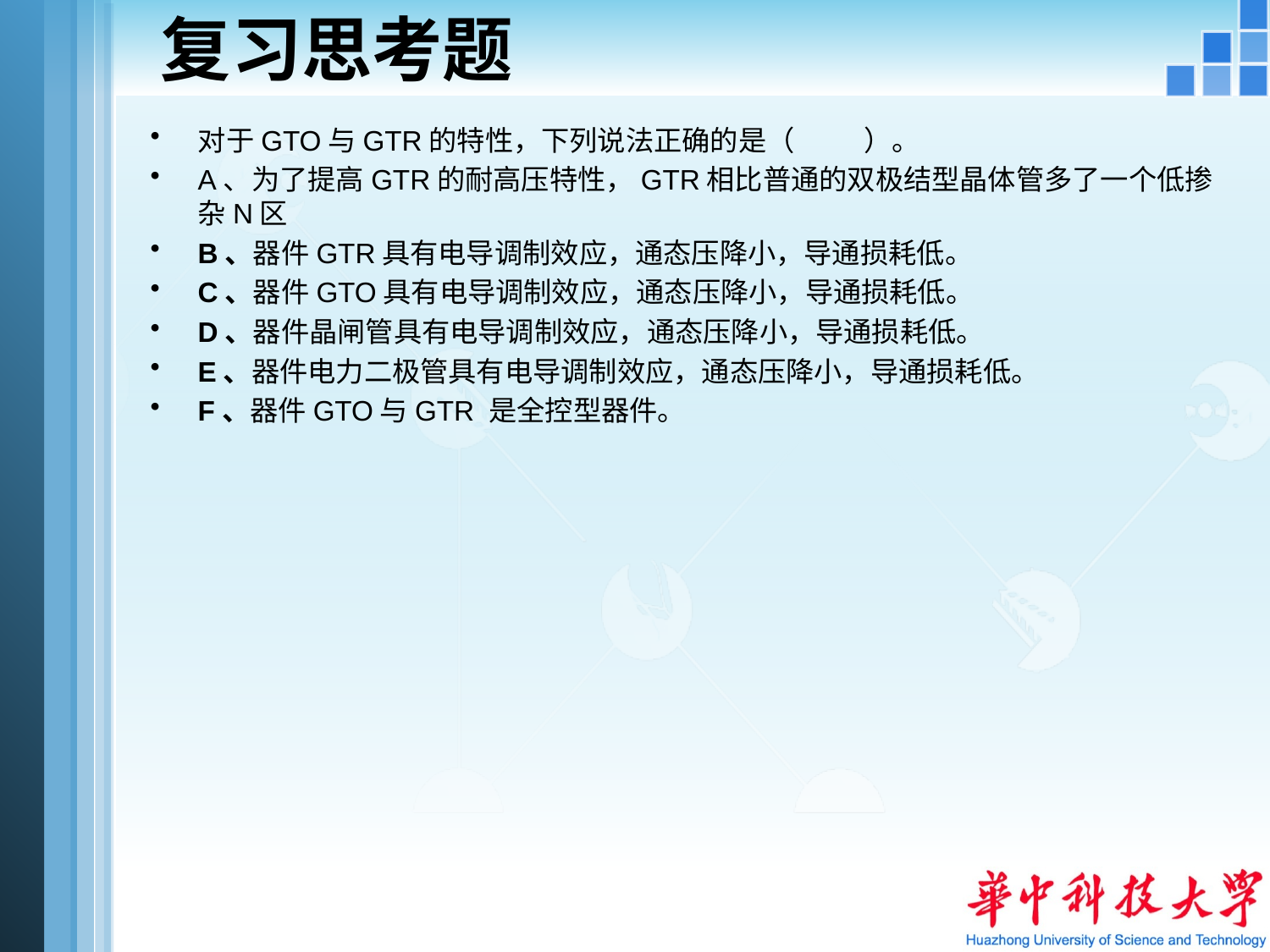

# 复习思考题
对于GTO与GTR的特性，下列说法正确的是（           ）。
A、为了提高GTR的耐高压特性，GTR相比普通的双极结型晶体管多了一个低掺杂N区
B、器件GTR具有电导调制效应，通态压降小，导通损耗低。
C、器件GTO具有电导调制效应，通态压降小，导通损耗低。
D、器件晶闸管具有电导调制效应，通态压降小，导通损耗低。
E、器件电力二极管具有电导调制效应，通态压降小，导通损耗低。
F、器件GTO与GTR 是全控型器件。